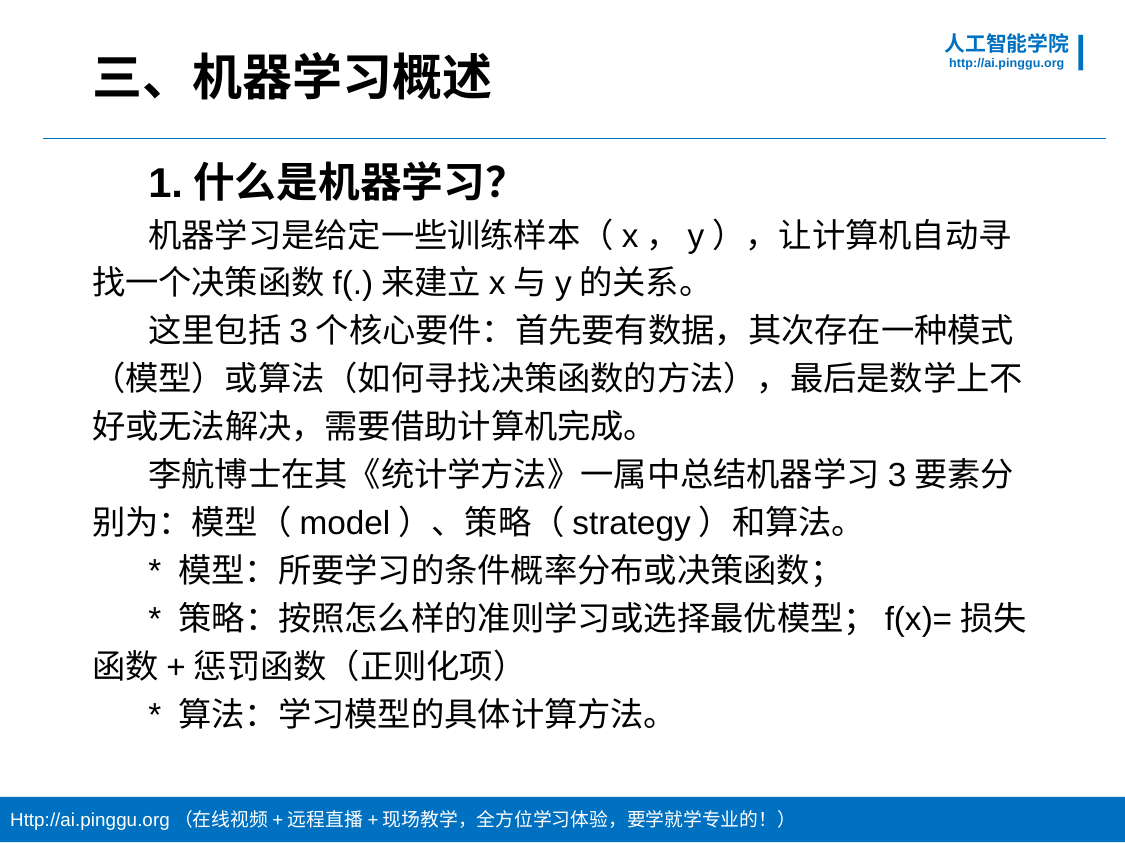

# 三、机器学习概述
1.什么是机器学习？
机器学习是给定一些训练样本（x，y），让计算机自动寻找一个决策函数f(.)来建立x与y的关系。
这里包括3个核心要件：首先要有数据，其次存在一种模式（模型）或算法（如何寻找决策函数的方法），最后是数学上不好或无法解决，需要借助计算机完成。
李航博士在其《统计学方法》一属中总结机器学习3要素分别为：模型（model）、策略（strategy）和算法。
* 模型：所要学习的条件概率分布或决策函数；
* 策略：按照怎么样的准则学习或选择最优模型；f(x)=损失函数+惩罚函数（正则化项）
* 算法：学习模型的具体计算方法。
18